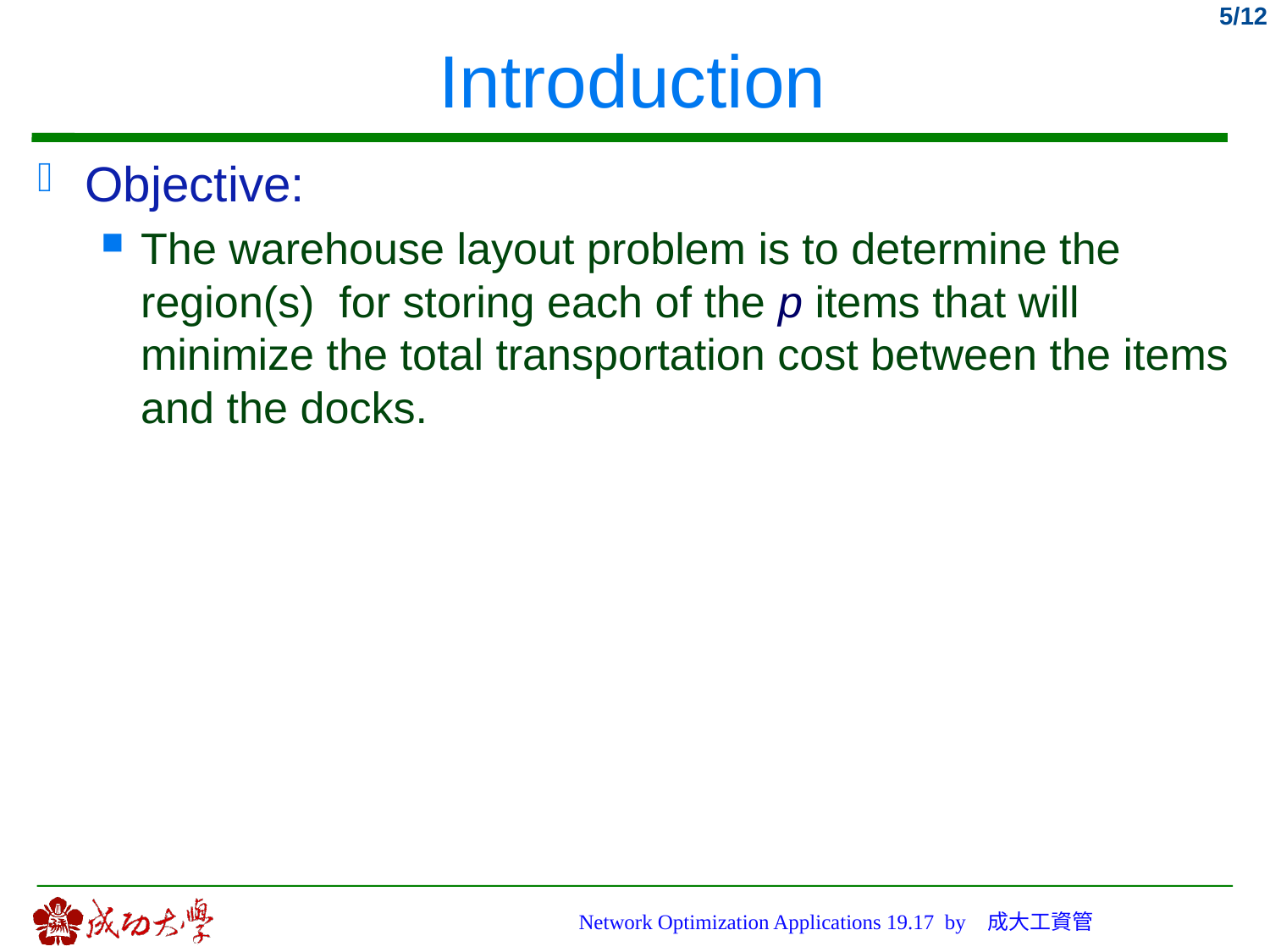

# Introduction
Objective:
The warehouse layout problem is to determine the region(s)  for storing each of the p items that will minimize the total transportation cost between the items and the docks.
Network Optimization Applications 19.17  by   成大工資管